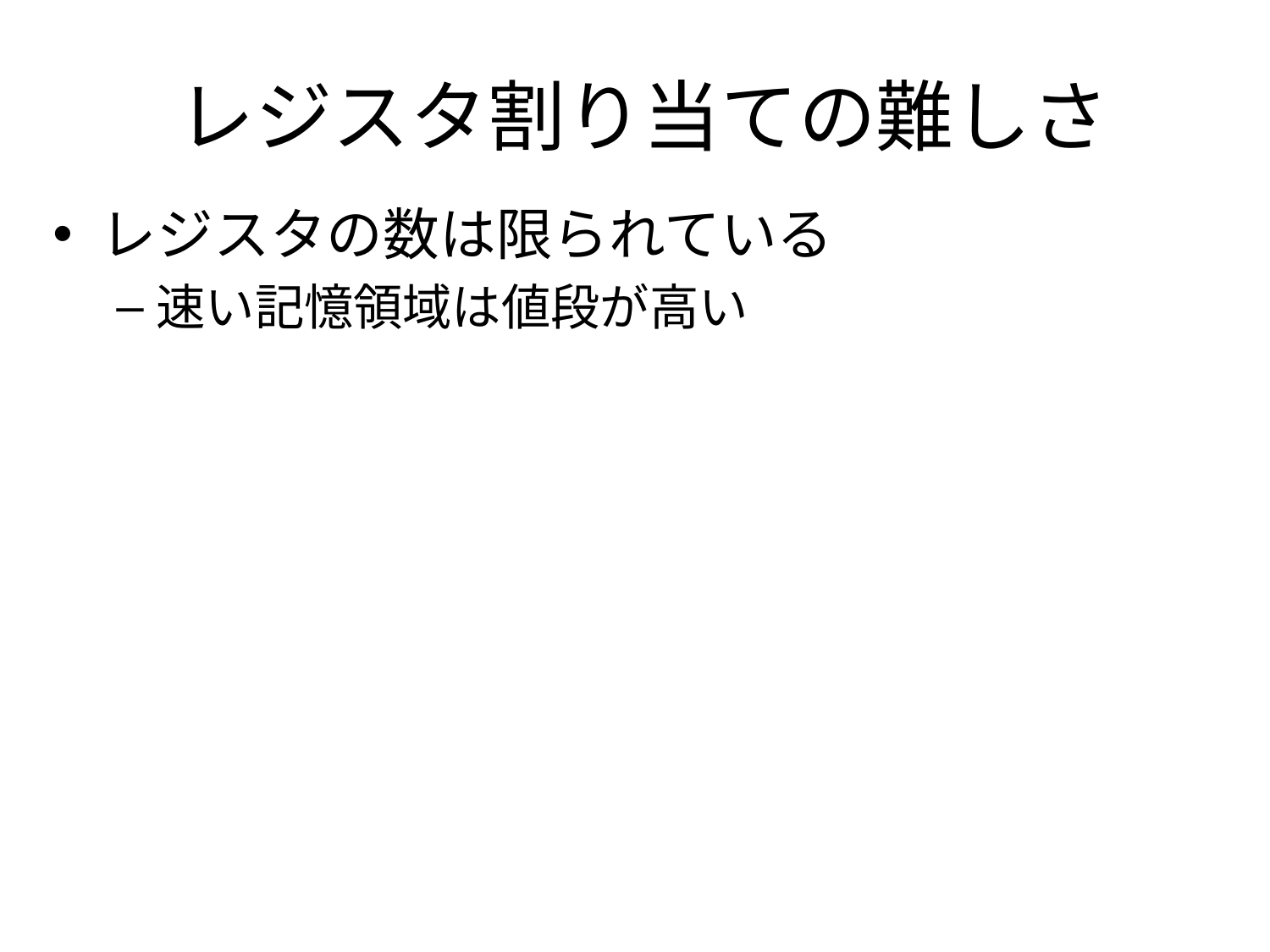

# レジスタ割り当ての難しさ
レジスタの数は限られている
速い記憶領域は値段が高い